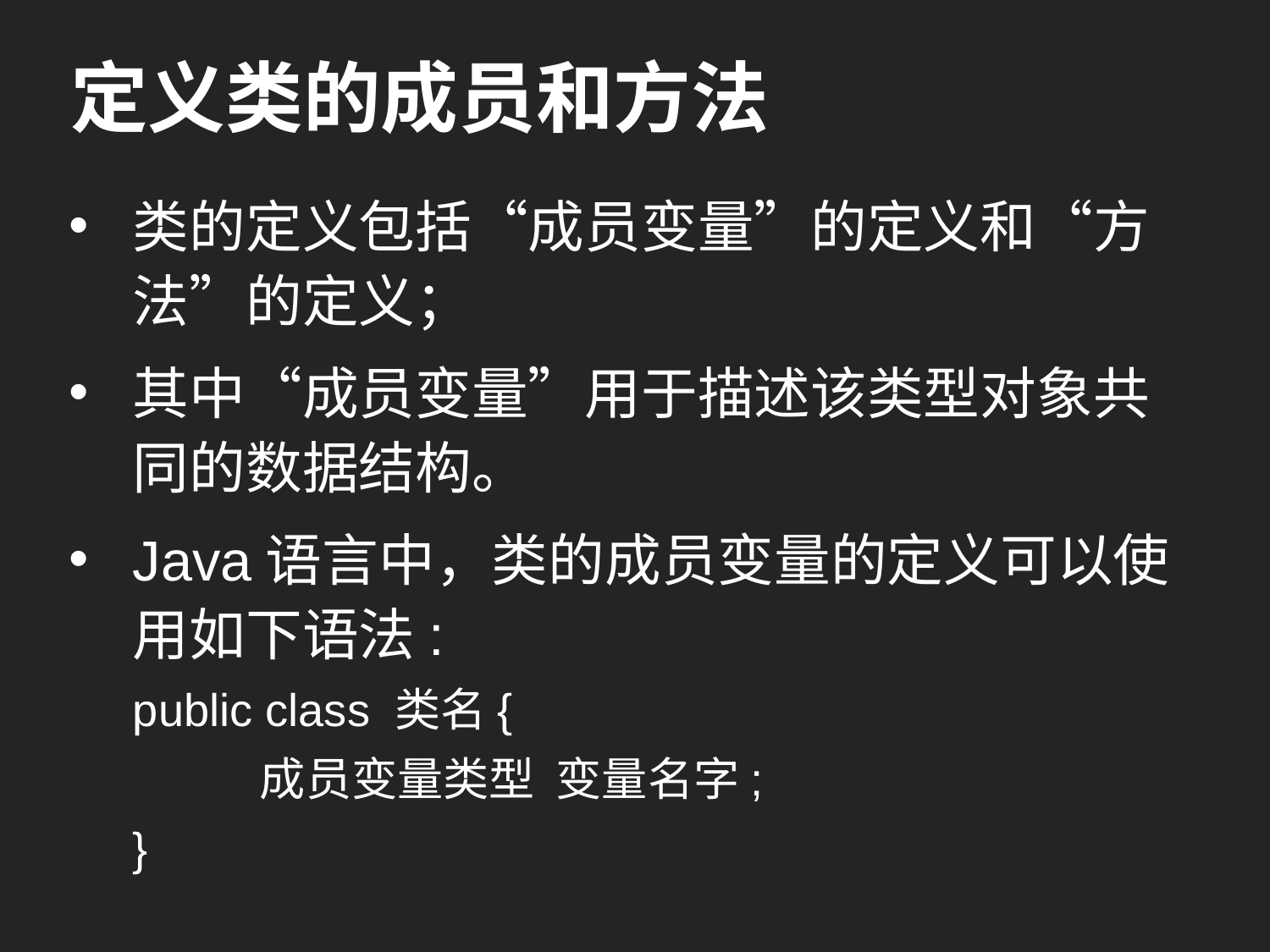

# 定义类的成员和方法
类的定义包括“成员变量”的定义和“方法”的定义；
其中“成员变量”用于描述该类型对象共同的数据结构。
Java语言中，类的成员变量的定义可以使用如下语法:
public class 类名{
	成员变量类型  变量名字;
}